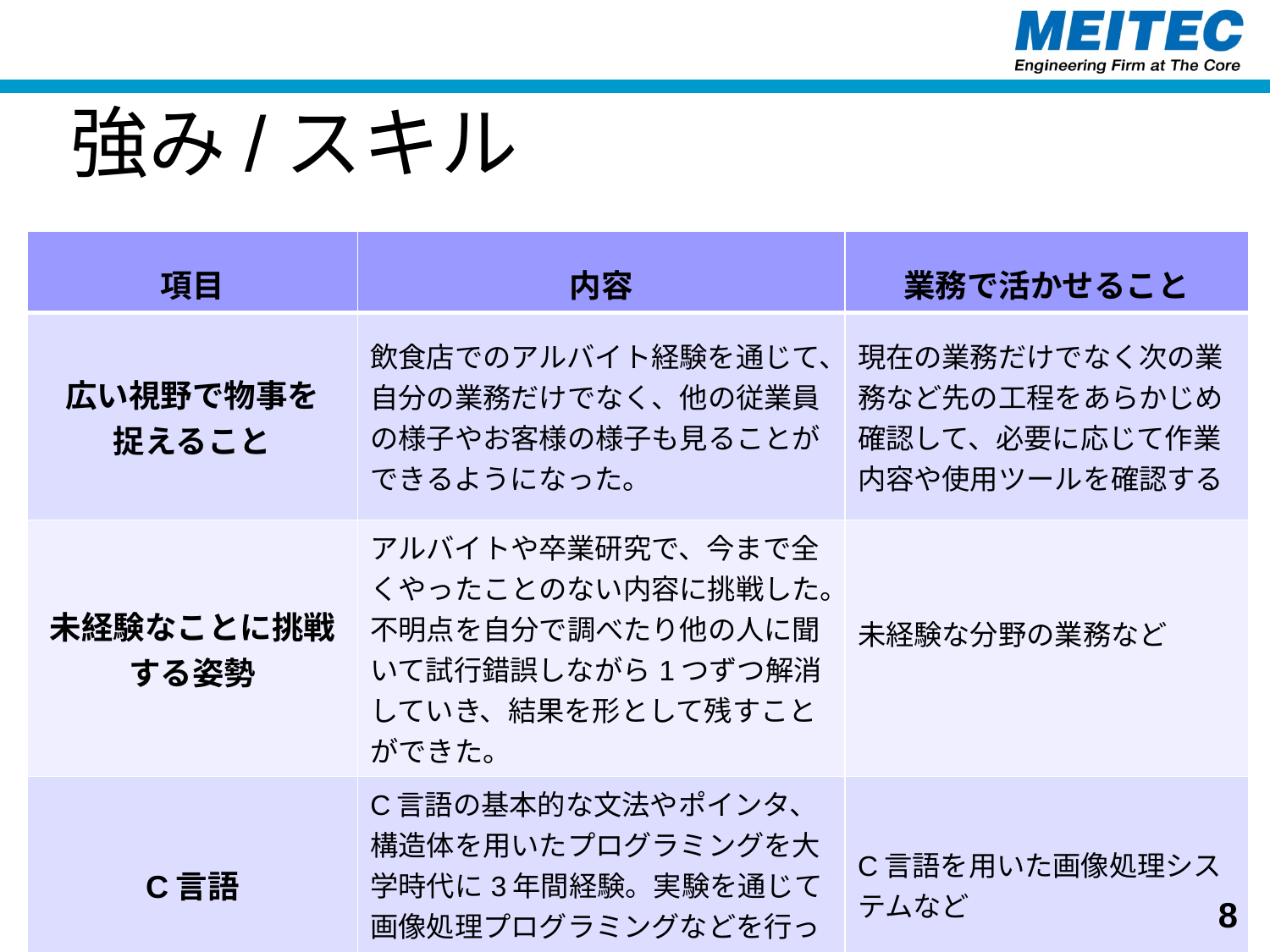

# 強み/スキル
| 項目 | 内容 | 業務で活かせること |
| --- | --- | --- |
| 広い視野で物事を 捉えること | 飲食店でのアルバイト経験を通じて、自分の業務だけでなく、他の従業員の様子やお客様の様子も見ることができるようになった。 | 現在の業務だけでなく次の業務など先の工程をあらかじめ確認して、必要に応じて作業内容や使用ツールを確認する |
| 未経験なことに挑戦する姿勢 | アルバイトや卒業研究で、今まで全くやったことのない内容に挑戦した。不明点を自分で調べたり他の人に聞いて試行錯誤しながら1つずつ解消していき、結果を形として残すことができた。 | 未経験な分野の業務など |
| C言語 | C言語の基本的な文法やポインタ、構造体を用いたプログラミングを大学時代に3年間経験。実験を通じて画像処理プログラミングなどを行った。社内研修でも実施。 | C言語を用いた画像処理システムなど |
8